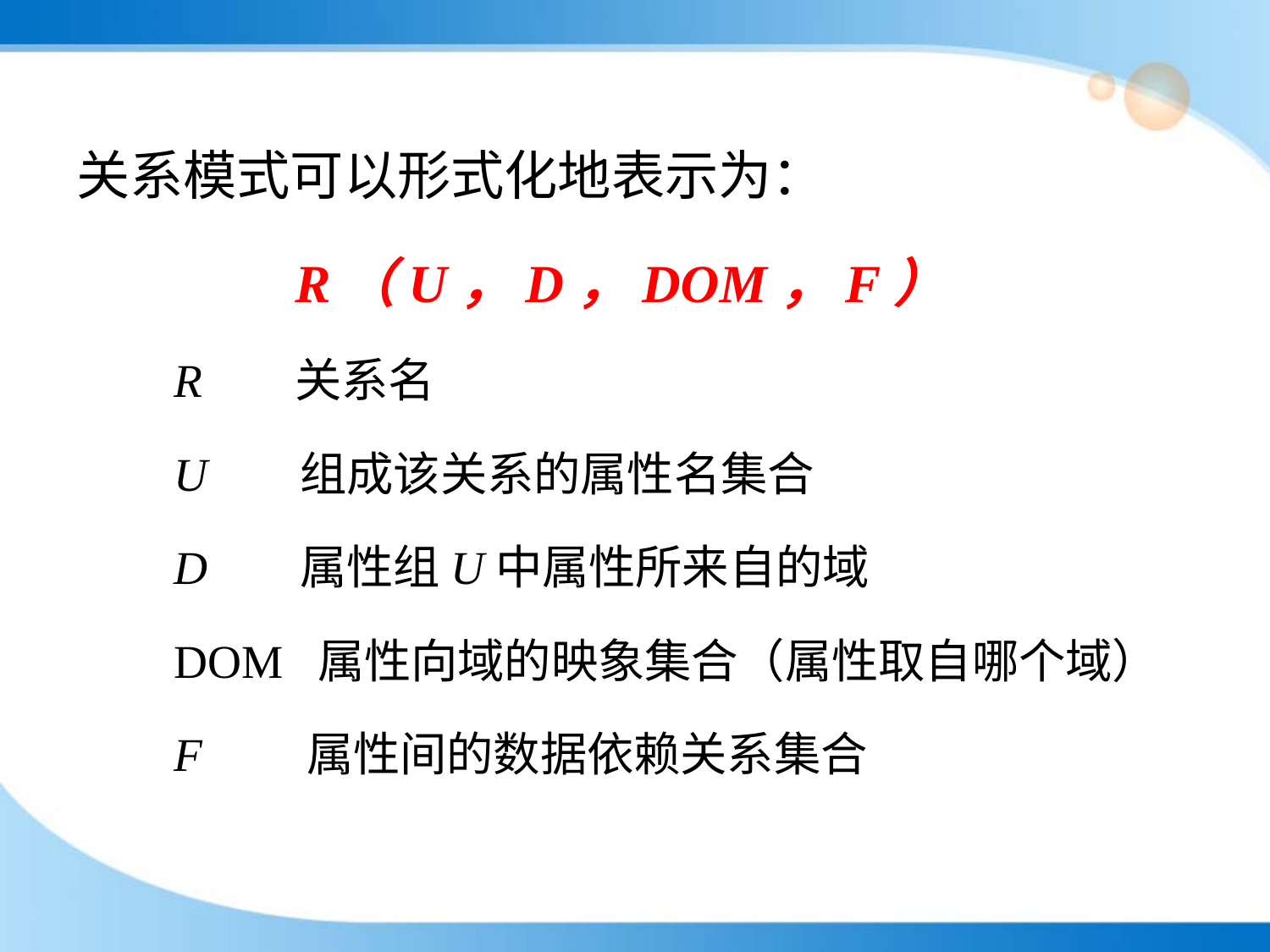

关系模式可以形式化地表示为：
    	R（U，D，DOM，F）
		R       关系名
		U       组成该关系的属性名集合
		D       属性组U中属性所来自的域
		DOM  属性向域的映象集合（属性取自哪个域）
		F        属性间的数据依赖关系集合